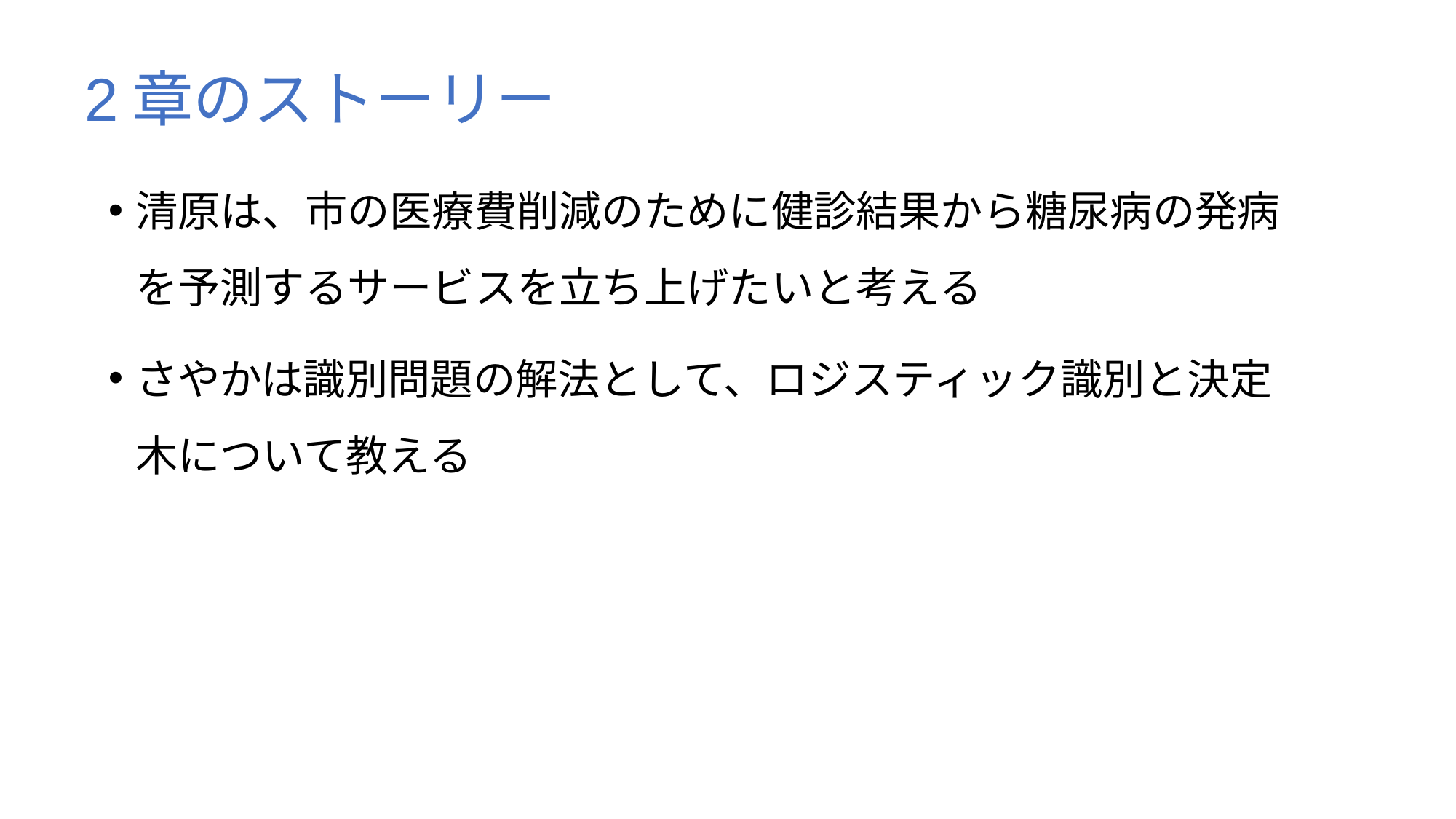

# 2章のストーリー
清原は、市の医療費削減のために健診結果から糖尿病の発病を予測するサービスを立ち上げたいと考える
さやかは識別問題の解法として、ロジスティック識別と決定木について教える